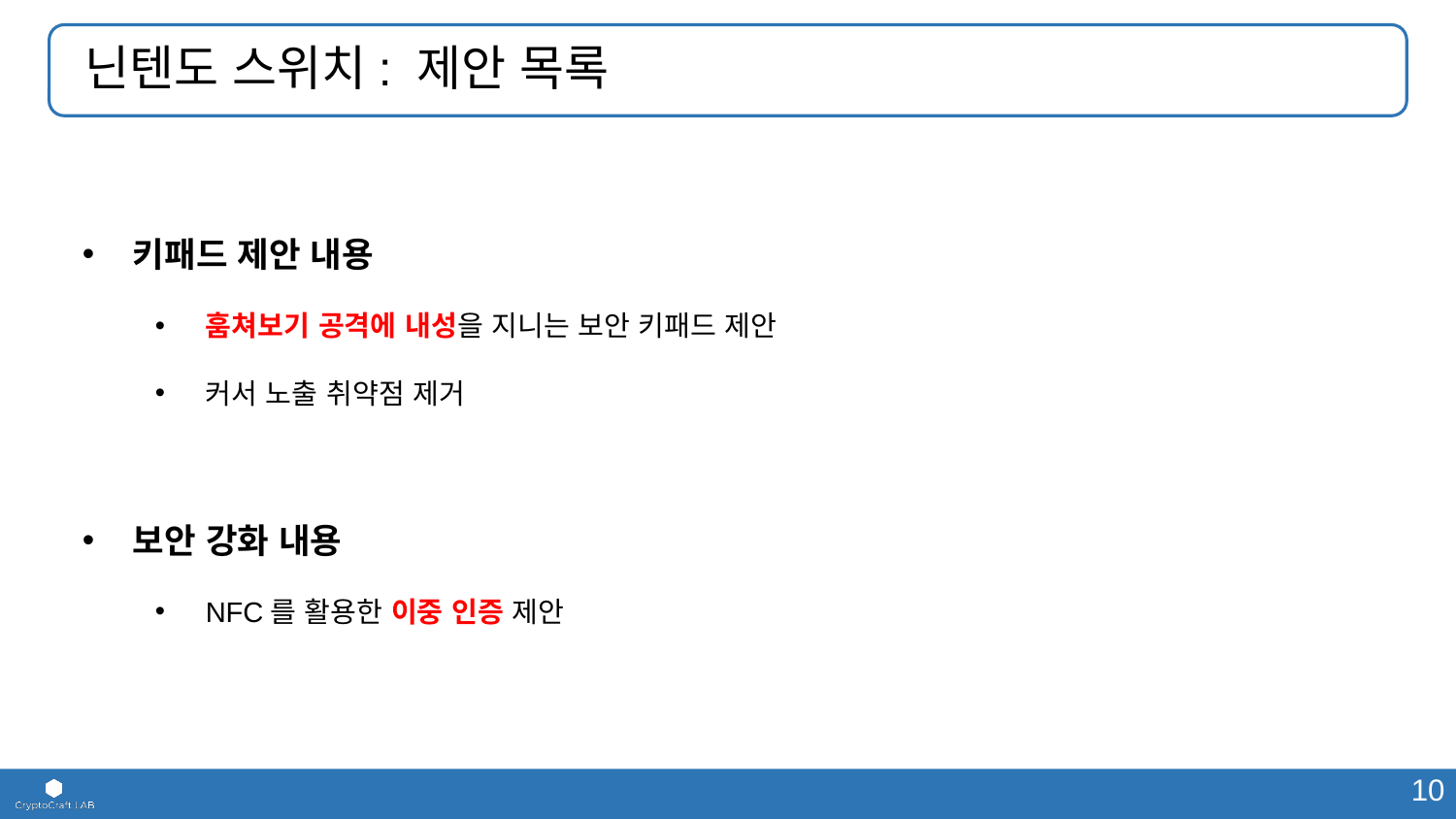

# 닌텐도 스위치: 제안 목록
키패드 제안 내용
훔쳐보기 공격에 내성을 지니는 보안 키패드 제안
커서 노출 취약점 제거

보안 강화 내용
NFC를 활용한 이중 인증 제안